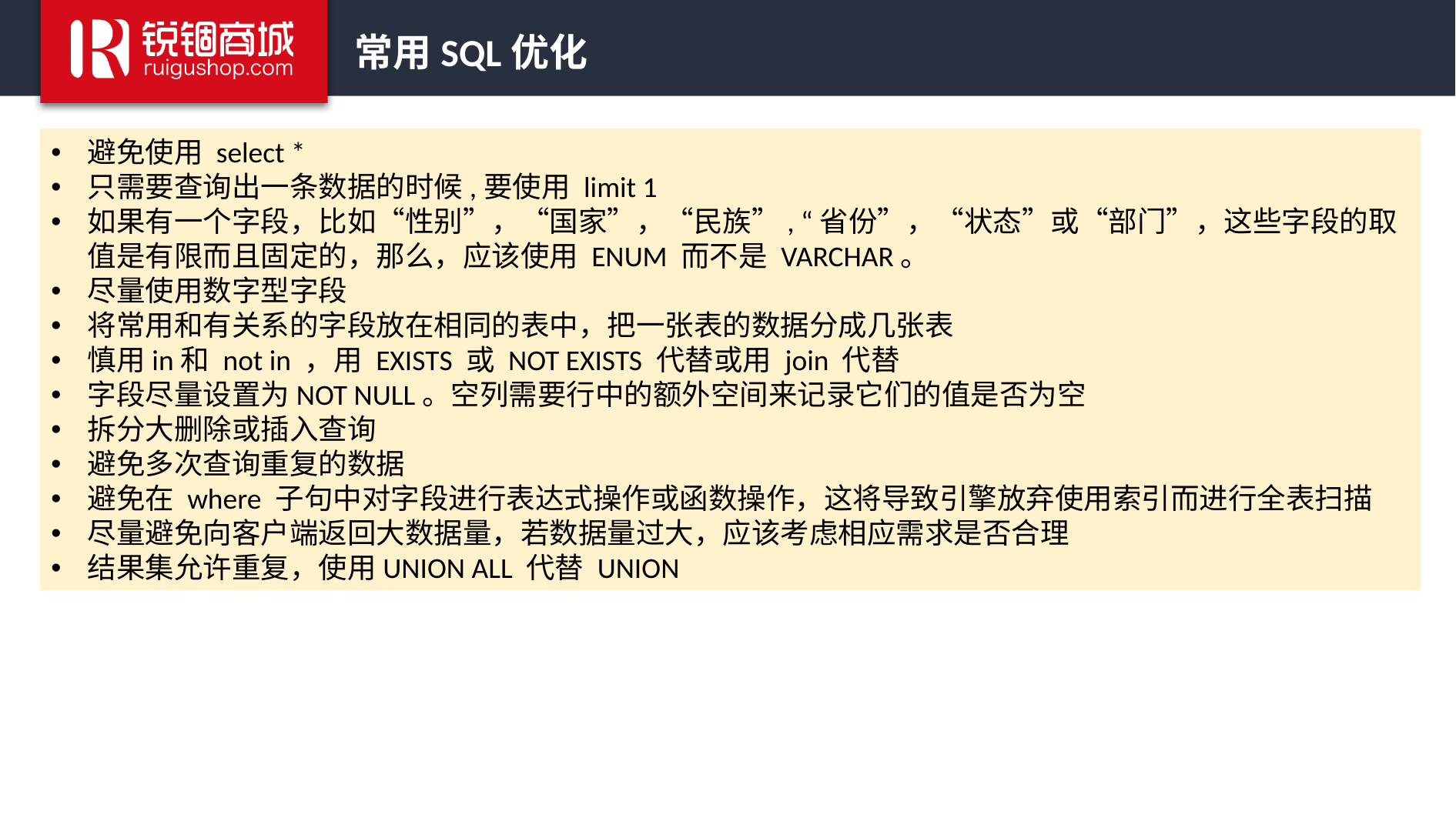

常用SQL优化
避免使用 select *
只需要查询出一条数据的时候,要使用 limit 1
如果有一个字段，比如“性别”，“国家”，“民族”, “省份”，“状态”或“部门”，这些字段的取值是有限而且固定的，那么，应该使用 ENUM 而不是 VARCHAR。
尽量使用数字型字段
将常用和有关系的字段放在相同的表中，把一张表的数据分成几张表
慎用in和 not in ，用 EXISTS 或 NOT EXISTS 代替或用 join 代替
字段尽量设置为NOT NULL。空列需要行中的额外空间来记录它们的值是否为空
拆分大删除或插入查询
避免多次查询重复的数据
避免在 where 子句中对字段进行表达式操作或函数操作，这将导致引擎放弃使用索引而进行全表扫描
尽量避免向客户端返回大数据量，若数据量过大，应该考虑相应需求是否合理
结果集允许重复，使用UNION ALL 代替 UNION